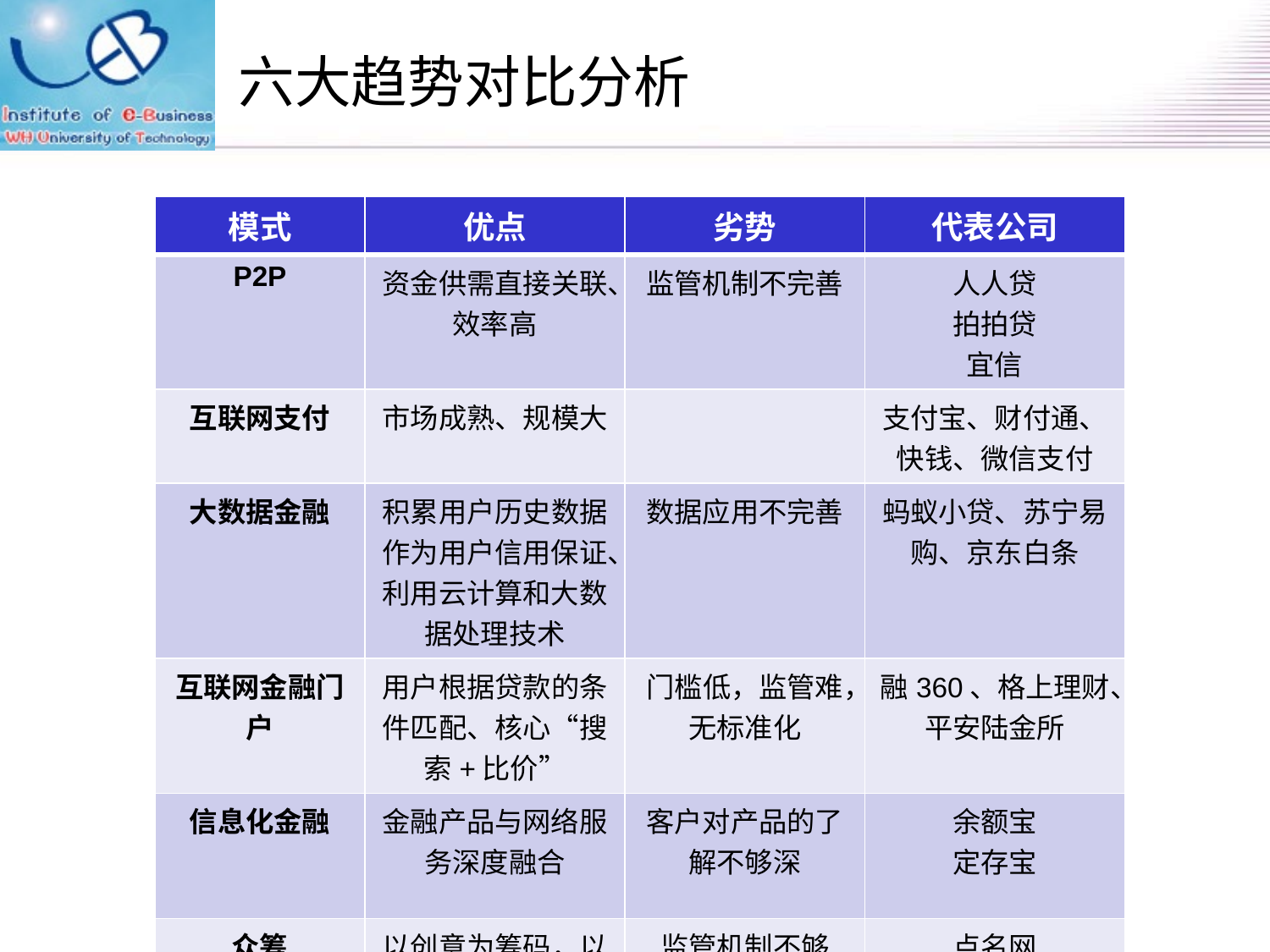

# 六大趋势对比分析
| 模式 | 优点 | 劣势 | 代表公司 |
| --- | --- | --- | --- |
| P2P | 资金供需直接关联、效率高 | 监管机制不完善 | 人人贷 拍拍贷 宜信 |
| 互联网支付 | 市场成熟、规模大 |  | 支付宝、财付通、快钱、微信支付 |
| 大数据金融 | 积累用户历史数据作为用户信用保证、利用云计算和大数据处理技术 | 数据应用不完善 | 蚂蚁小贷、苏宁易购、京东白条 |
| 互联网金融门户 | 用户根据贷款的条件匹配、核心“搜索+比价” | 门槛低，监管难，无标准化 | 融360、格上理财、平安陆金所 |
| 信息化金融 | 金融产品与网络服务深度融合 | 客户对产品的了解不够深 | 余额宝 定存宝 |
| 众筹 | 以创意为筹码，以网络进行传播 | 监管机制不够 | 点名网 追梦网 |